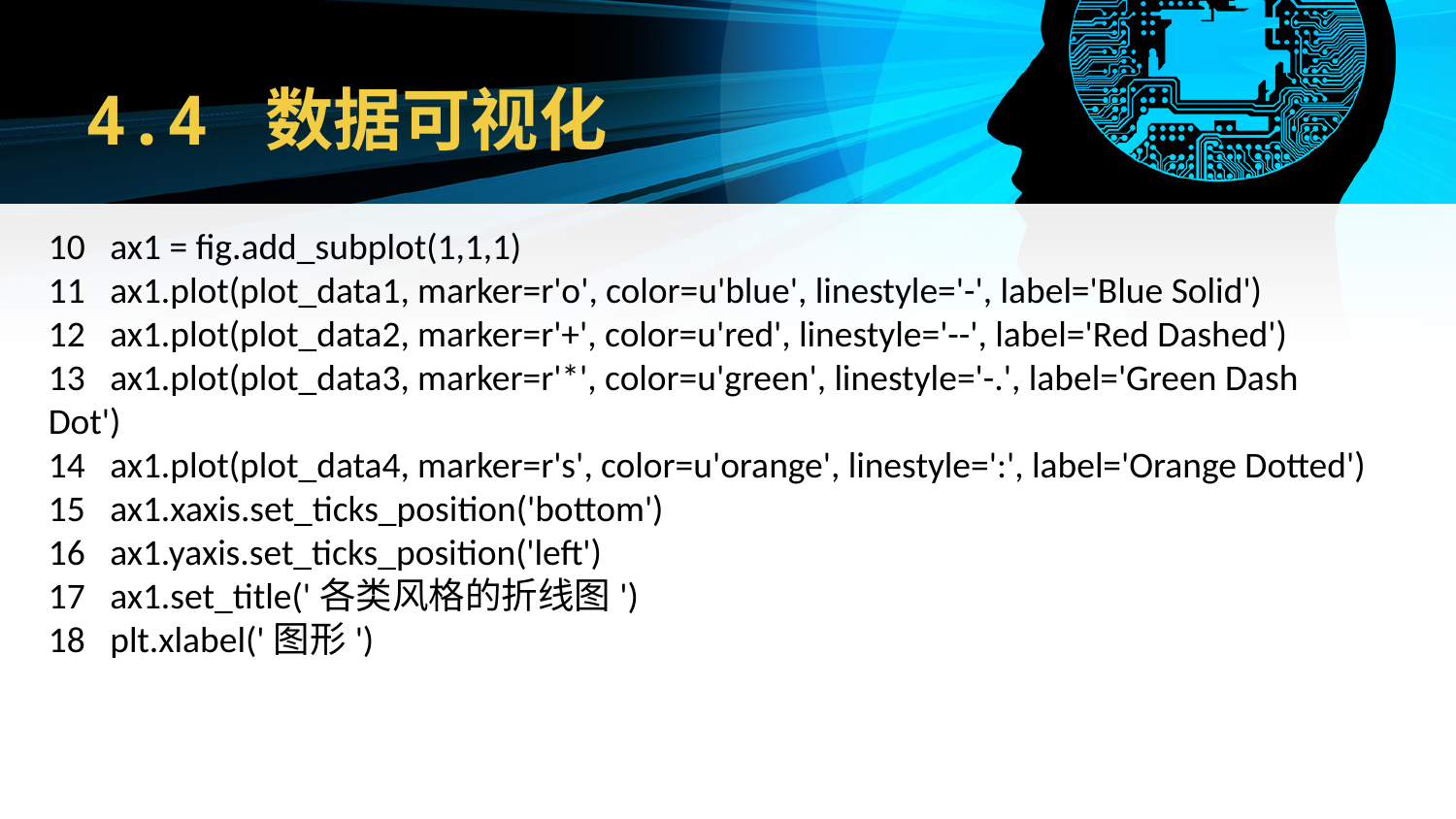

# 4.4 数据可视化
10   ax1 = fig.add_subplot(1,1,1)
11   ax1.plot(plot_data1, marker=r'o', color=u'blue', linestyle='-', label='Blue Solid')
12   ax1.plot(plot_data2, marker=r'+', color=u'red', linestyle='--', label='Red Dashed')
13   ax1.plot(plot_data3, marker=r'*', color=u'green', linestyle='-.', label='Green Dash Dot')
14   ax1.plot(plot_data4, marker=r's', color=u'orange', linestyle=':', label='Orange Dotted')
15   ax1.xaxis.set_ticks_position('bottom')
16   ax1.yaxis.set_ticks_position('left')
17   ax1.set_title('各类风格的折线图')
18   plt.xlabel('图形')